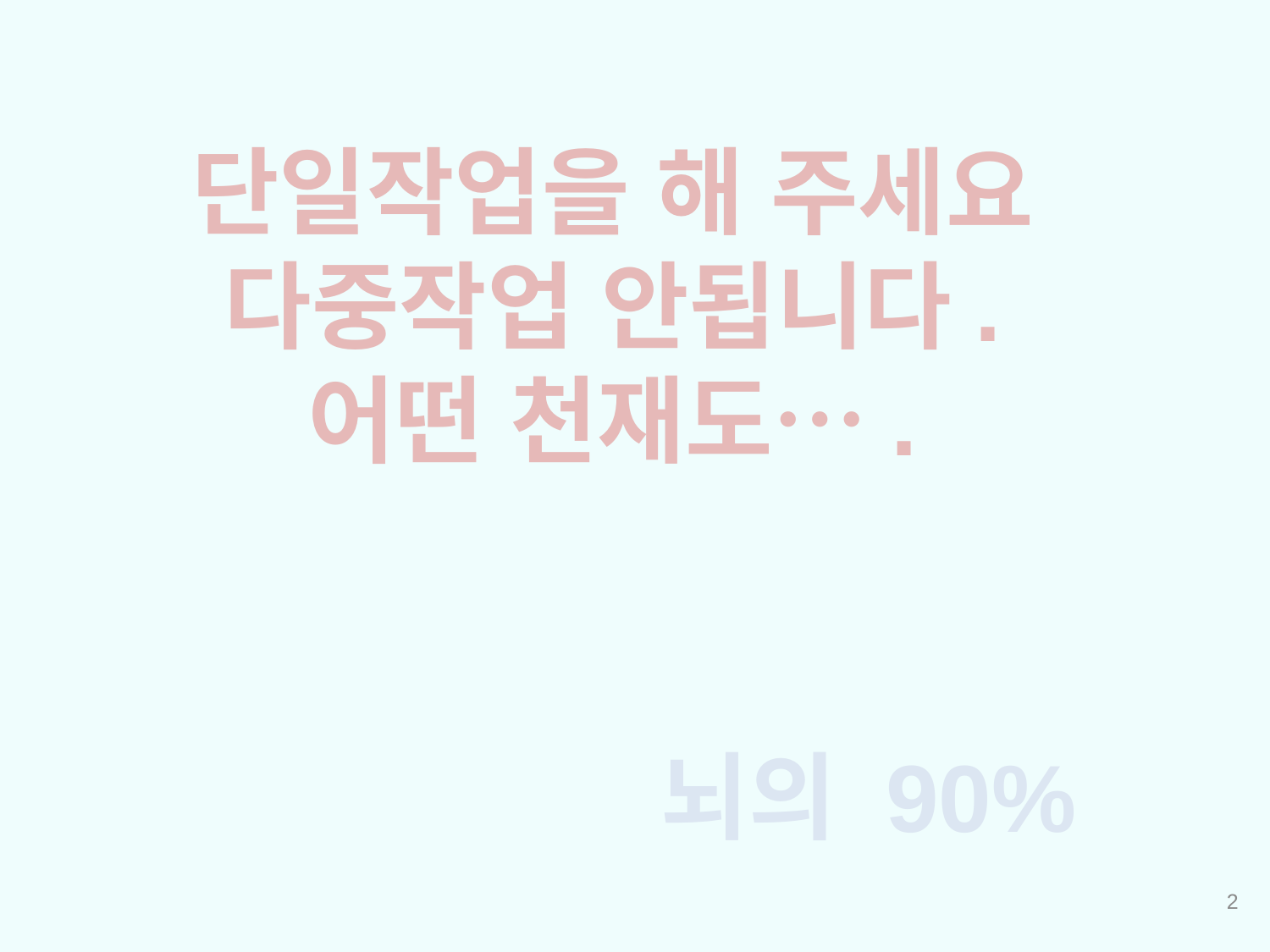

단일작업을 해 주세요
다중작업 안됩니다.
어떤 천재도….
뇌의 90%
2